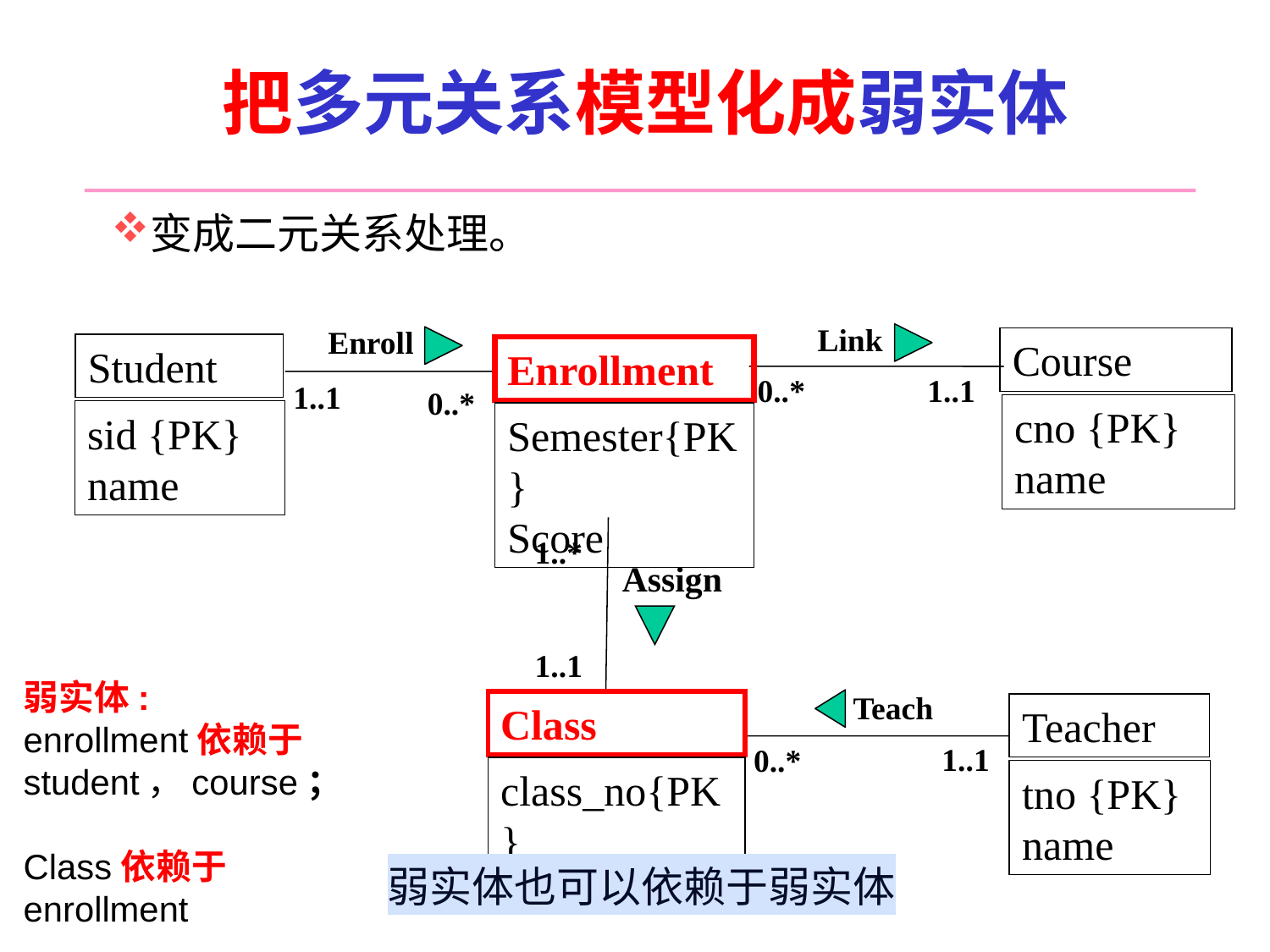

# 把多元关系模型化成弱实体
变成二元关系处理。
Link
Enroll

Course
Student
Enrollment
Semester{PK}
Score
0..*
1..1

1..1

0..*
cno {PK}
name
sid {PK}
name

1..*
Assign

1..1
弱实体:
enrollment依赖于student，course；

Class依赖于enrollment
Teach

Class
class_no{PK}
Teacher
1..1
0..*

tno {PK}
name
弱实体也可以依赖于弱实体